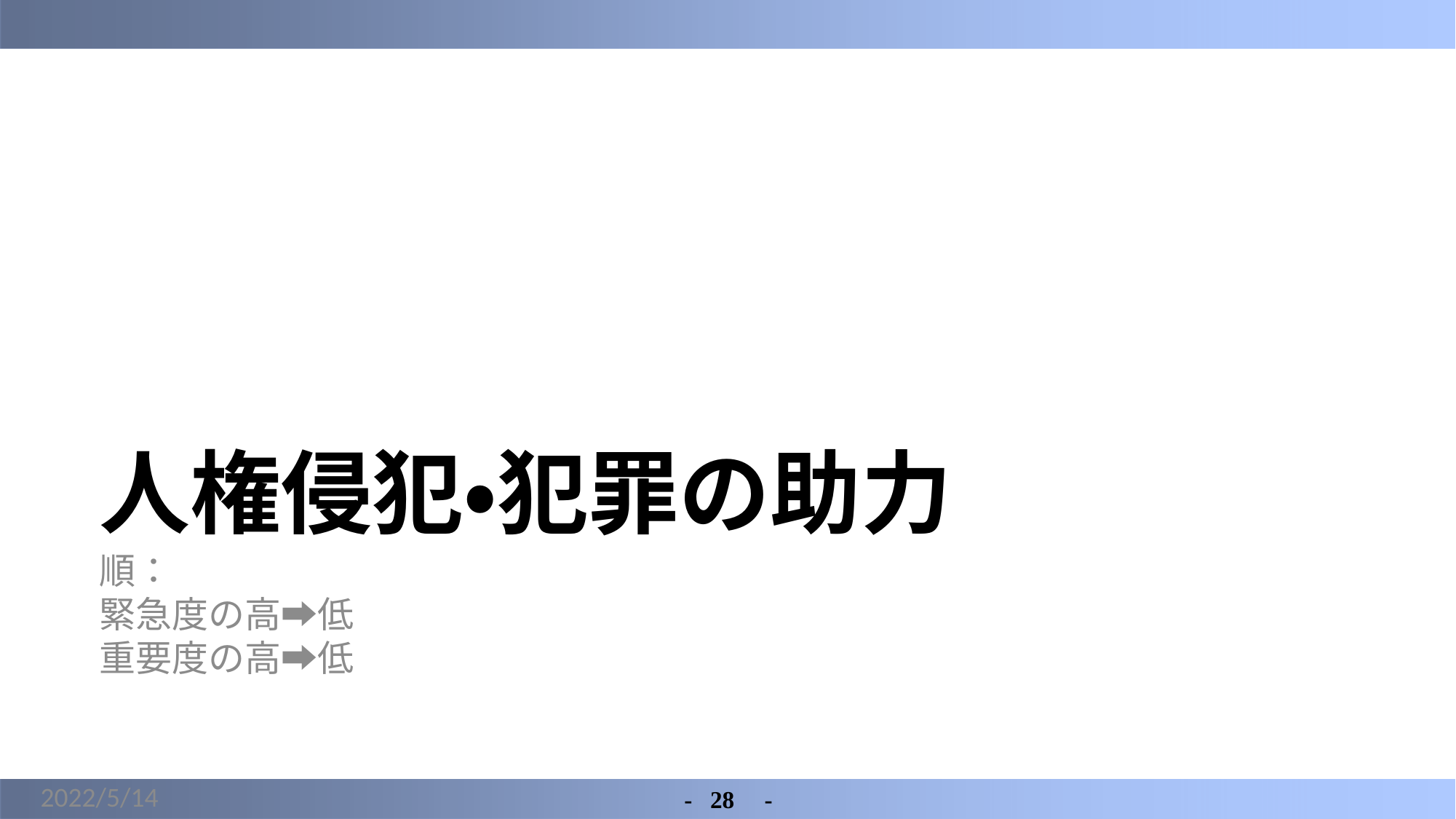

# 人権侵犯・犯罪の助力
順：
緊急度の高➡低
重要度の高➡低
2022/5/14
-	28　-